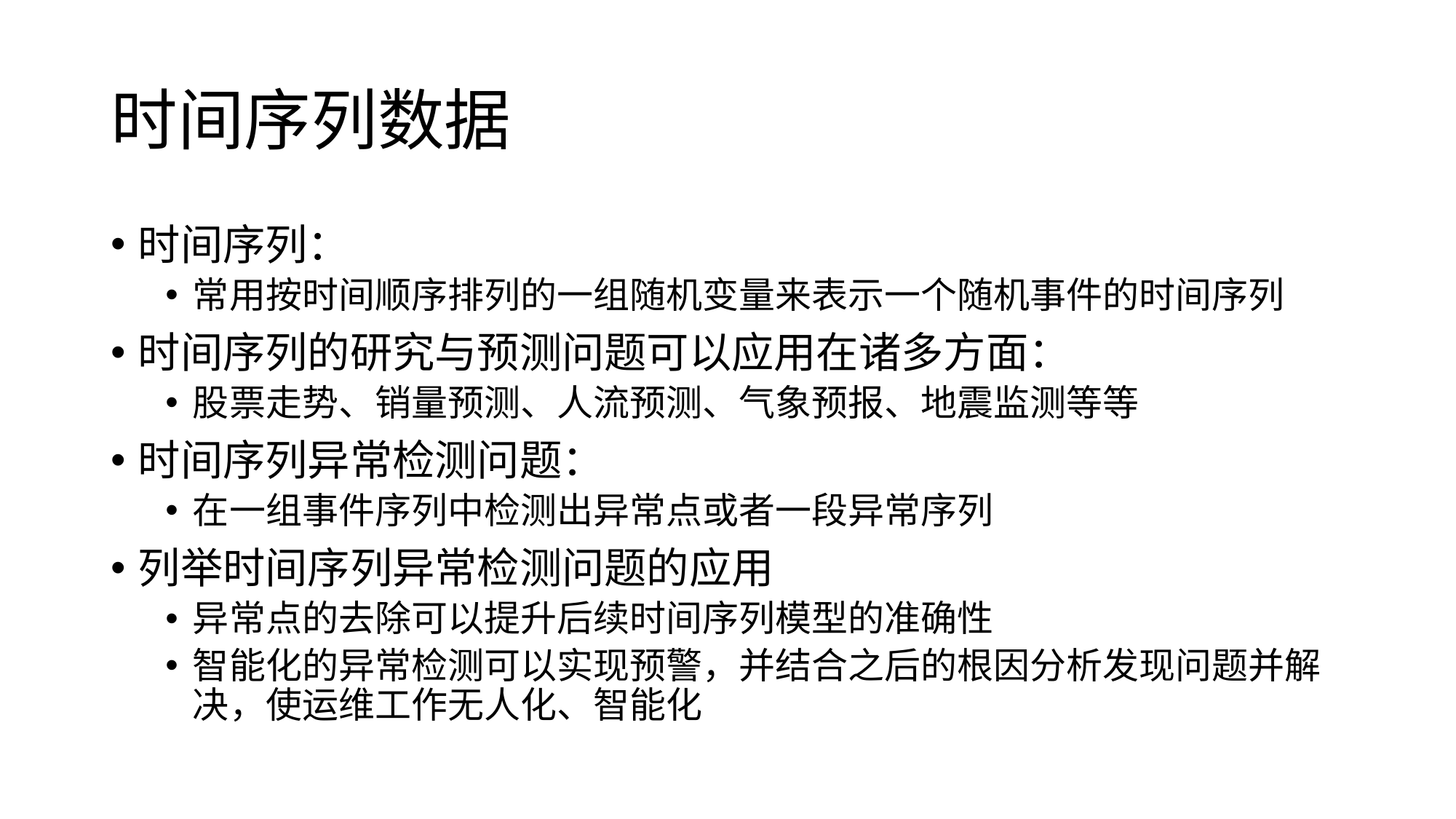

# 时间序列数据
时间序列：
常用按时间顺序排列的一组随机变量来表示一个随机事件的时间序列
时间序列的研究与预测问题可以应用在诸多方面：
股票走势、销量预测、人流预测、气象预报、地震监测等等
时间序列异常检测问题：
在一组事件序列中检测出异常点或者一段异常序列
列举时间序列异常检测问题的应用
异常点的去除可以提升后续时间序列模型的准确性
智能化的异常检测可以实现预警，并结合之后的根因分析发现问题并解决，使运维工作无人化、智能化